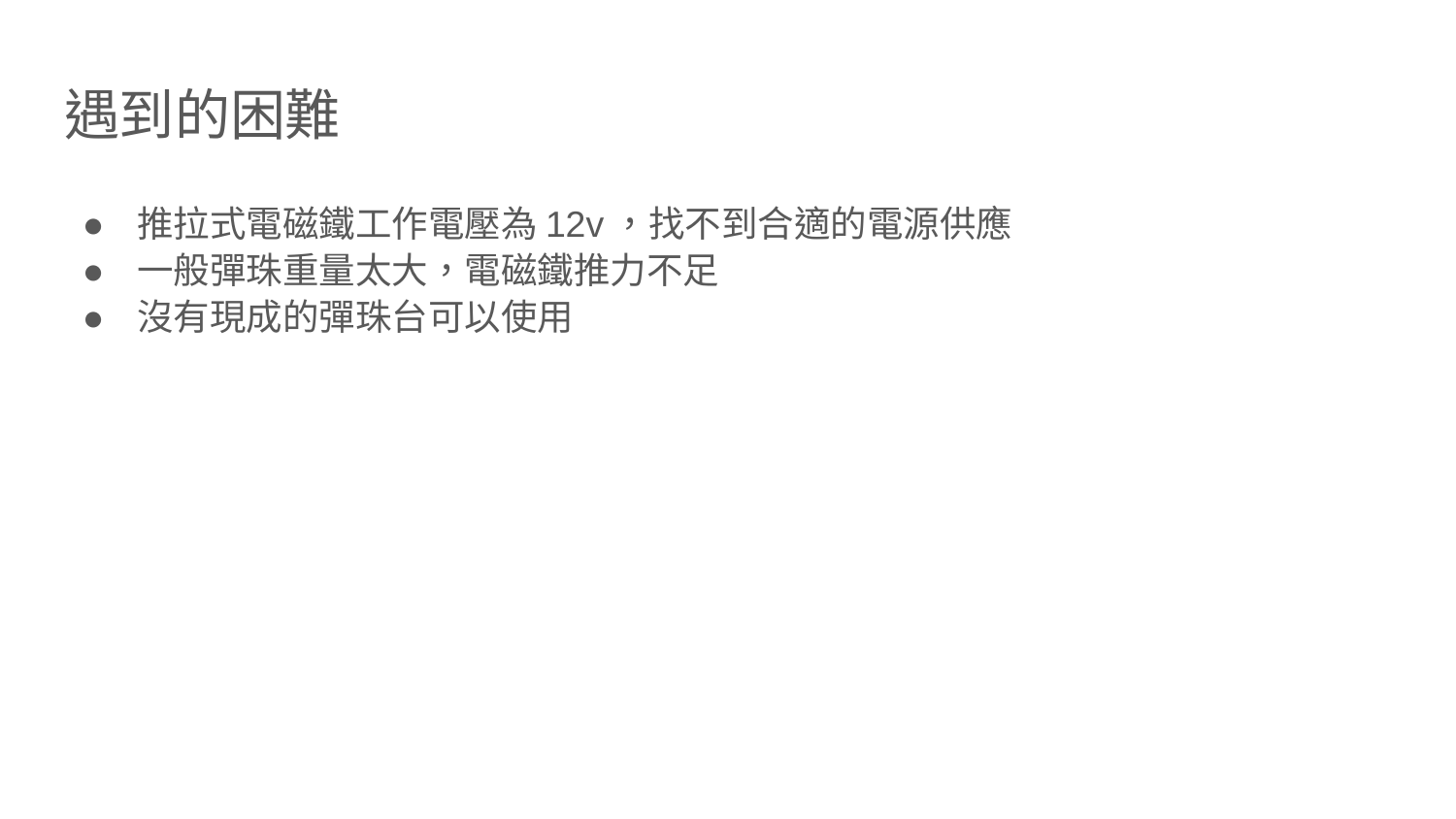

# 遇到的困難
推拉式電磁鐵工作電壓為12v，找不到合適的電源供應
一般彈珠重量太大，電磁鐵推力不足
沒有現成的彈珠台可以使用